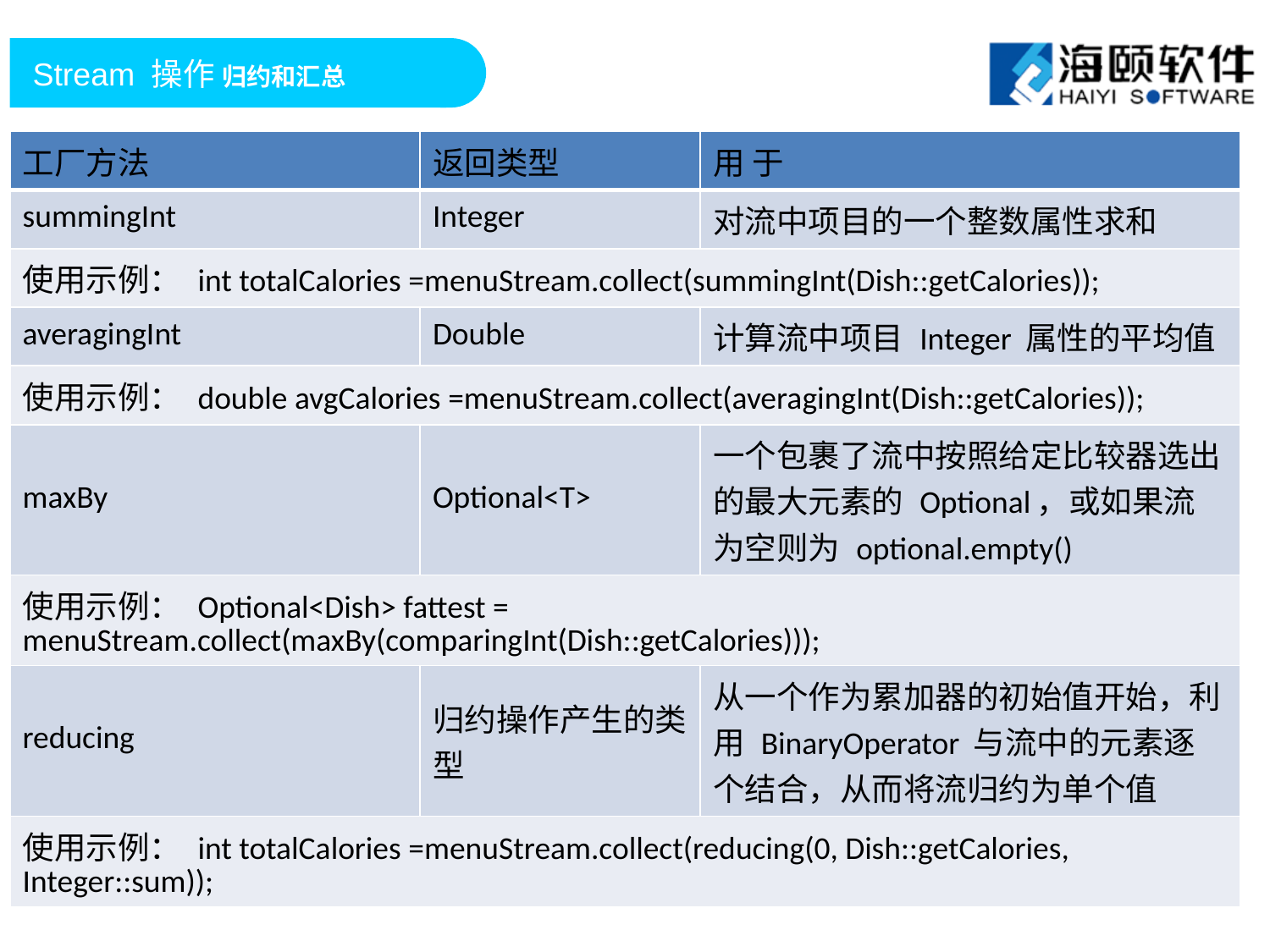

Stream 操作 归约和汇总
| 工厂方法 | 返回类型 | 用 于 |
| --- | --- | --- |
| summingInt | Integer | 对流中项目的一个整数属性求和 |
| 使用示例： int totalCalories =menuStream.collect(summingInt(Dish::getCalories)); |  |  |
| averagingInt | Double | 计算流中项目 Integer 属性的平均值 |
| 使用示例： double avgCalories =menuStream.collect(averagingInt(Dish::getCalories)); |  |  |
| maxBy | Optional<T> | 一个包裹了流中按照给定比较器选出的最大元素的 Optional，或如果流为空则为 optional.empty() |
| 使用示例： Optional<Dish> fattest = menuStream.collect(maxBy(comparingInt(Dish::getCalories))); |  |  |
| reducing | 归约操作产生的类型 | 从一个作为累加器的初始值开始，利用 BinaryOperator 与流中的元素逐个结合，从而将流归约为单个值 |
| 使用示例： int totalCalories =menuStream.collect(reducing(0, Dish::getCalories, Integer::sum)); |  |  |